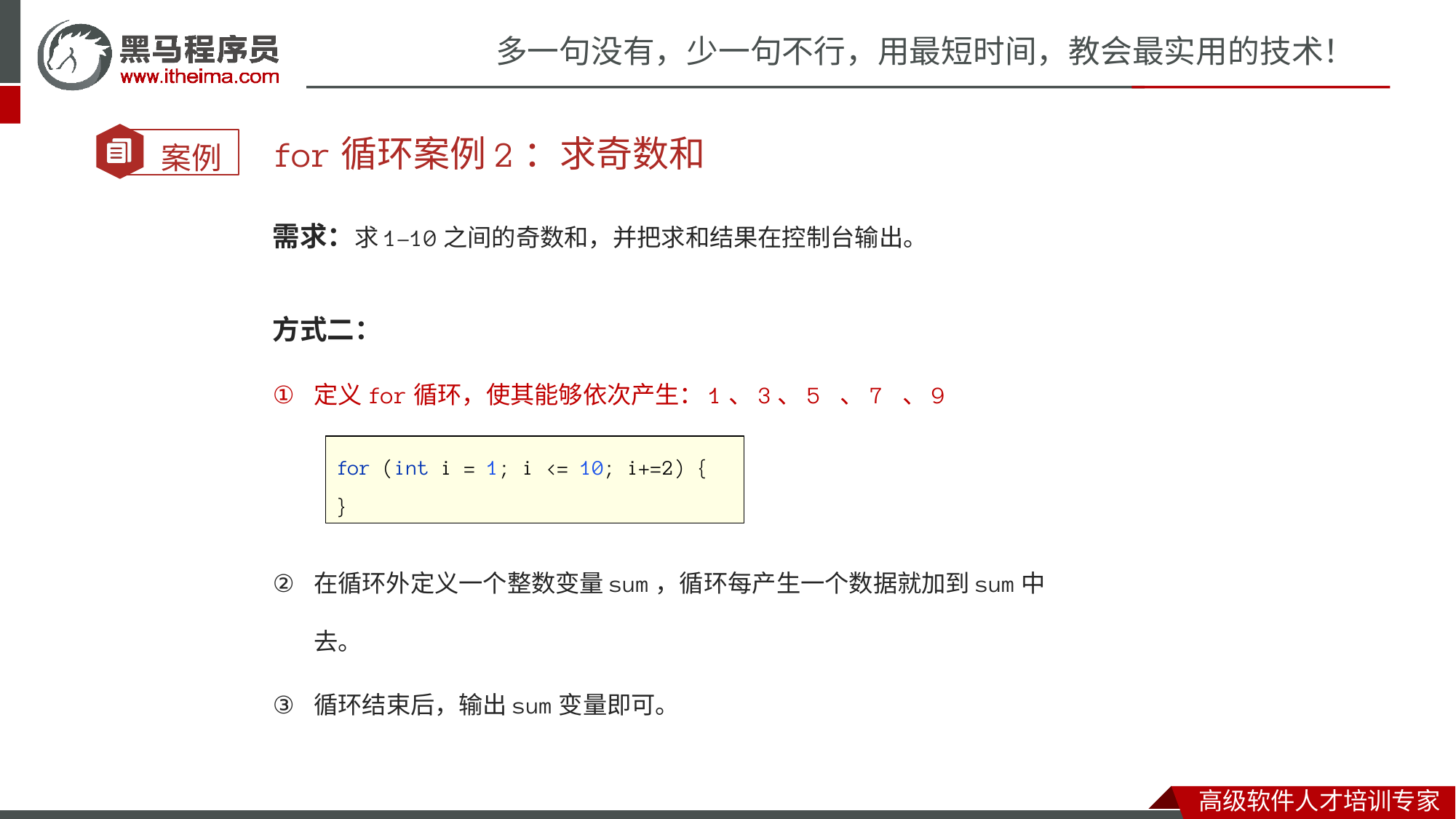

for循环案例2：求奇数和
需求：求1-10之间的奇数和，并把求和结果在控制台输出。
方式二：
定义for循环，使其能够依次产生：1、3、5 、7 、9

在循环外定义一个整数变量sum，循环每产生一个数据就加到sum中去。
循环结束后，输出sum变量即可。
for (int i = 1; i <= 10; i+=2) {
}